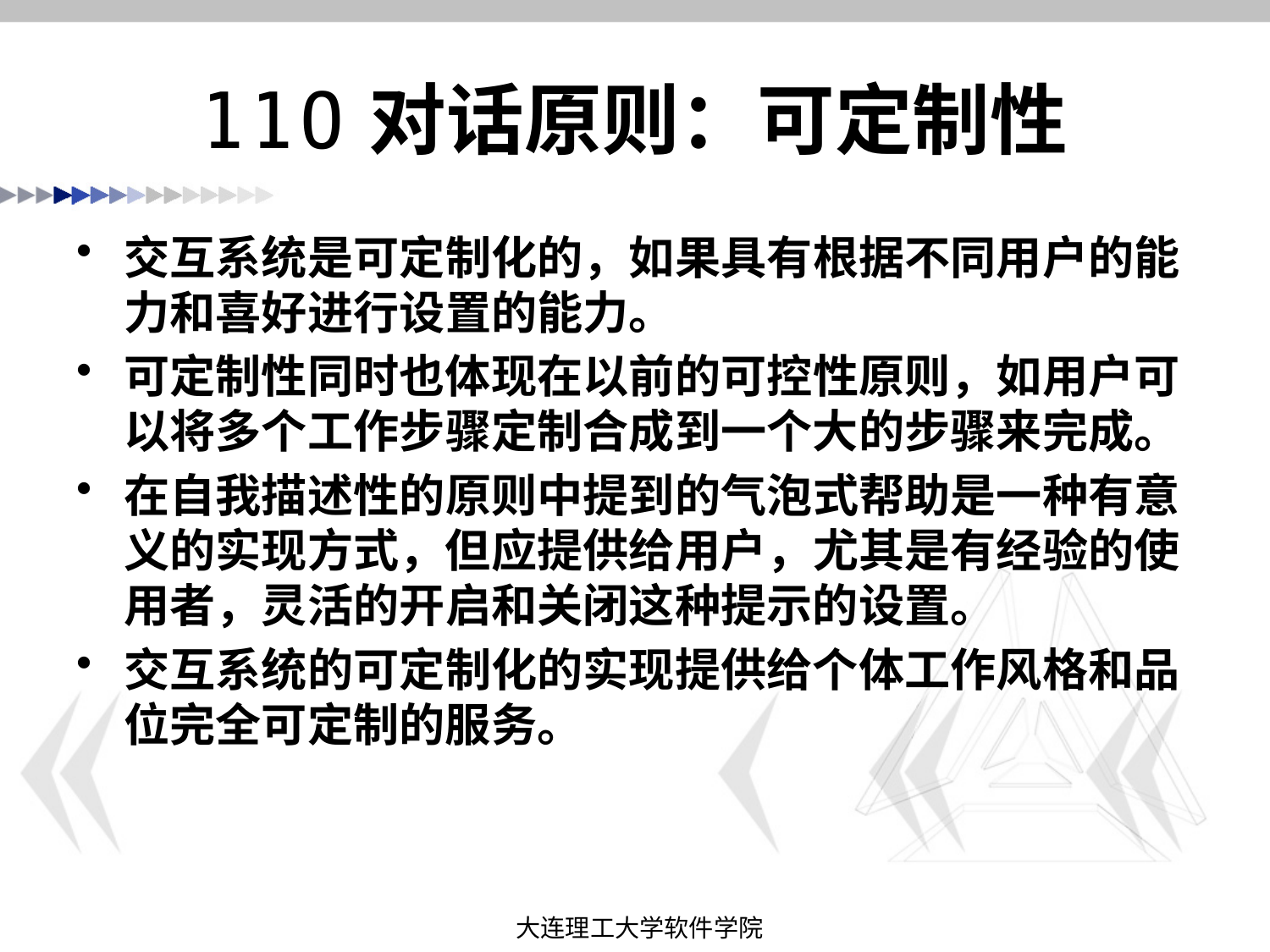

# 110对话原则：可定制性
交互系统是可定制化的，如果具有根据不同用户的能力和喜好进行设置的能力。
可定制性同时也体现在以前的可控性原则，如用户可以将多个工作步骤定制合成到一个大的步骤来完成。
在自我描述性的原则中提到的气泡式帮助是一种有意义的实现方式，但应提供给用户，尤其是有经验的使用者，灵活的开启和关闭这种提示的设置。
交互系统的可定制化的实现提供给个体工作风格和品位完全可定制的服务。

大连理工大学软件学院
17